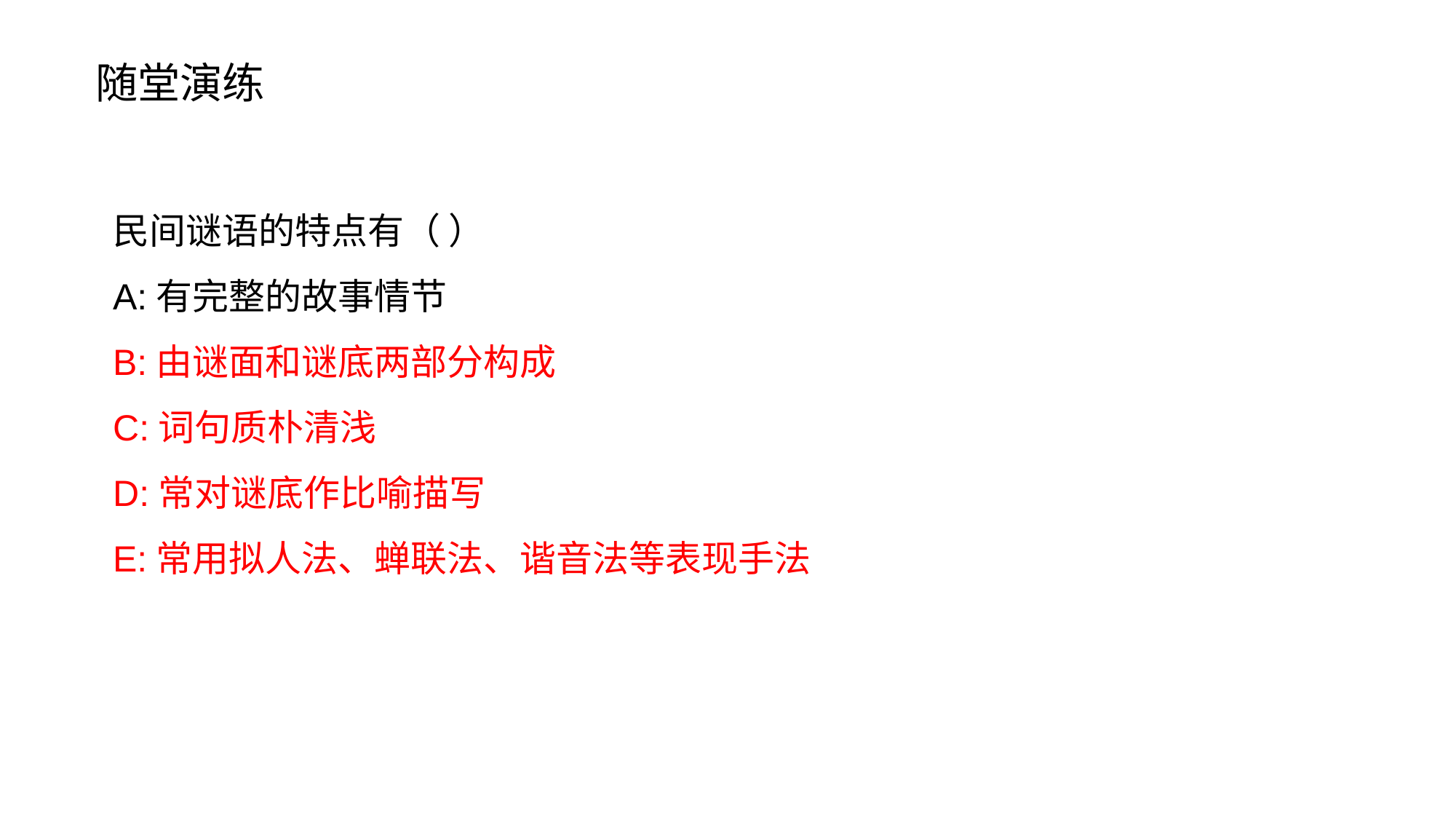

随堂演练
民间谜语的特点有（ ）
A:有完整的故事情节
B:由谜面和谜底两部分构成
C:词句质朴清浅
D:常对谜底作比喻描写
E:常用拟人法、蝉联法、谐音法等表现手法